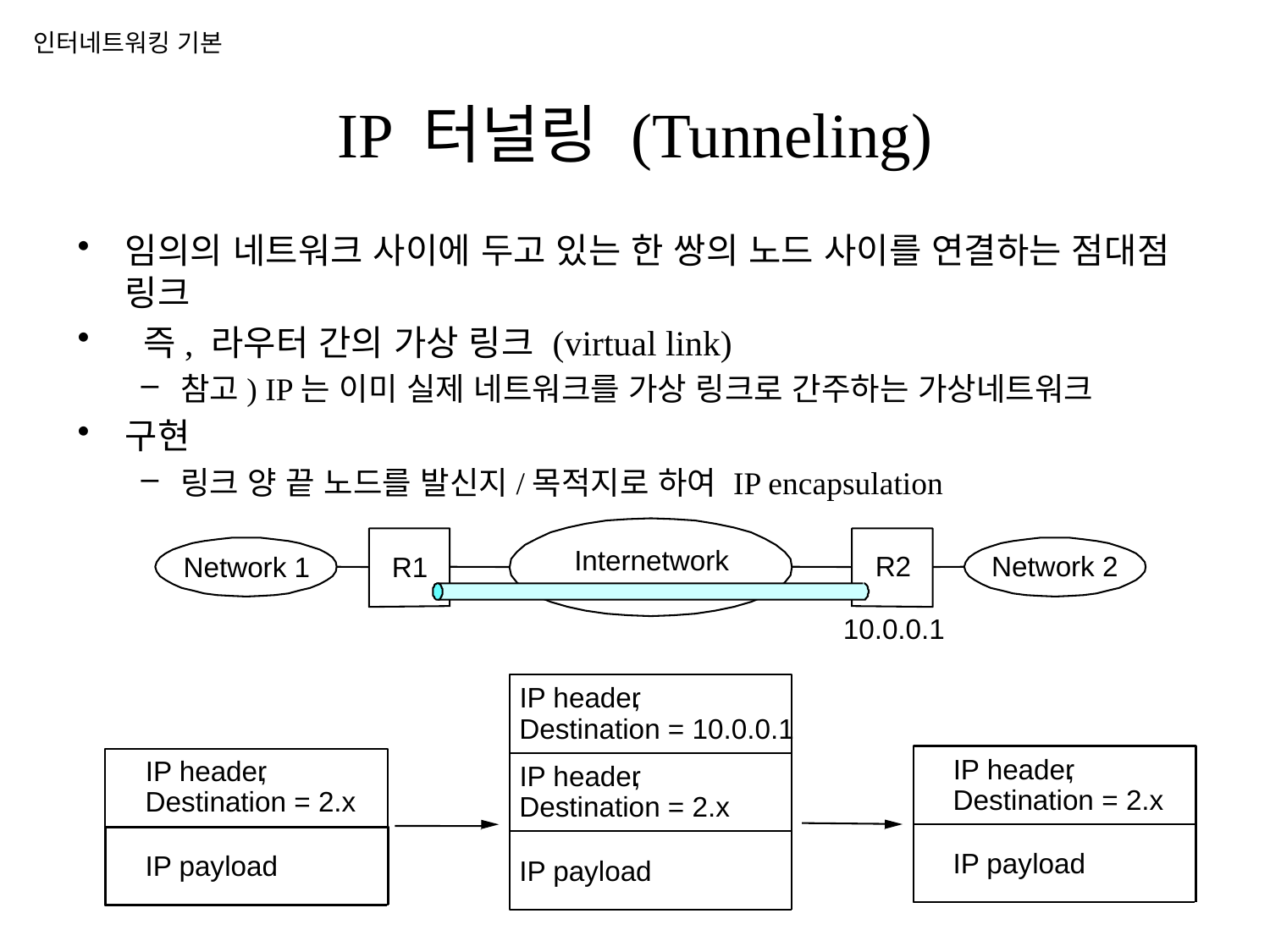

인터네트워킹 기본
# IP 터널링 (Tunneling)
임의의 네트워크 사이에 두고 있는 한 쌍의 노드 사이를 연결하는 점대점 링크
 즉, 라우터 간의 가상 링크 (virtual link)
참고) IP는 이미 실제 네트워크를 가상 링크로 간주하는 가상네트워크
구현
링크 양 끝 노드를 발신지/목적지로 하여 IP encapsulation

Internetwork
R2
Network 2
Network 1
R1

10.0.0.1

IP header
,
Destination = 10.0.0.1

IP header
,
Destination = 2.x

IP payload

IP header
,
Destination = 2.x

IP payload

IP header
,
Destination = 2.x

IP payload